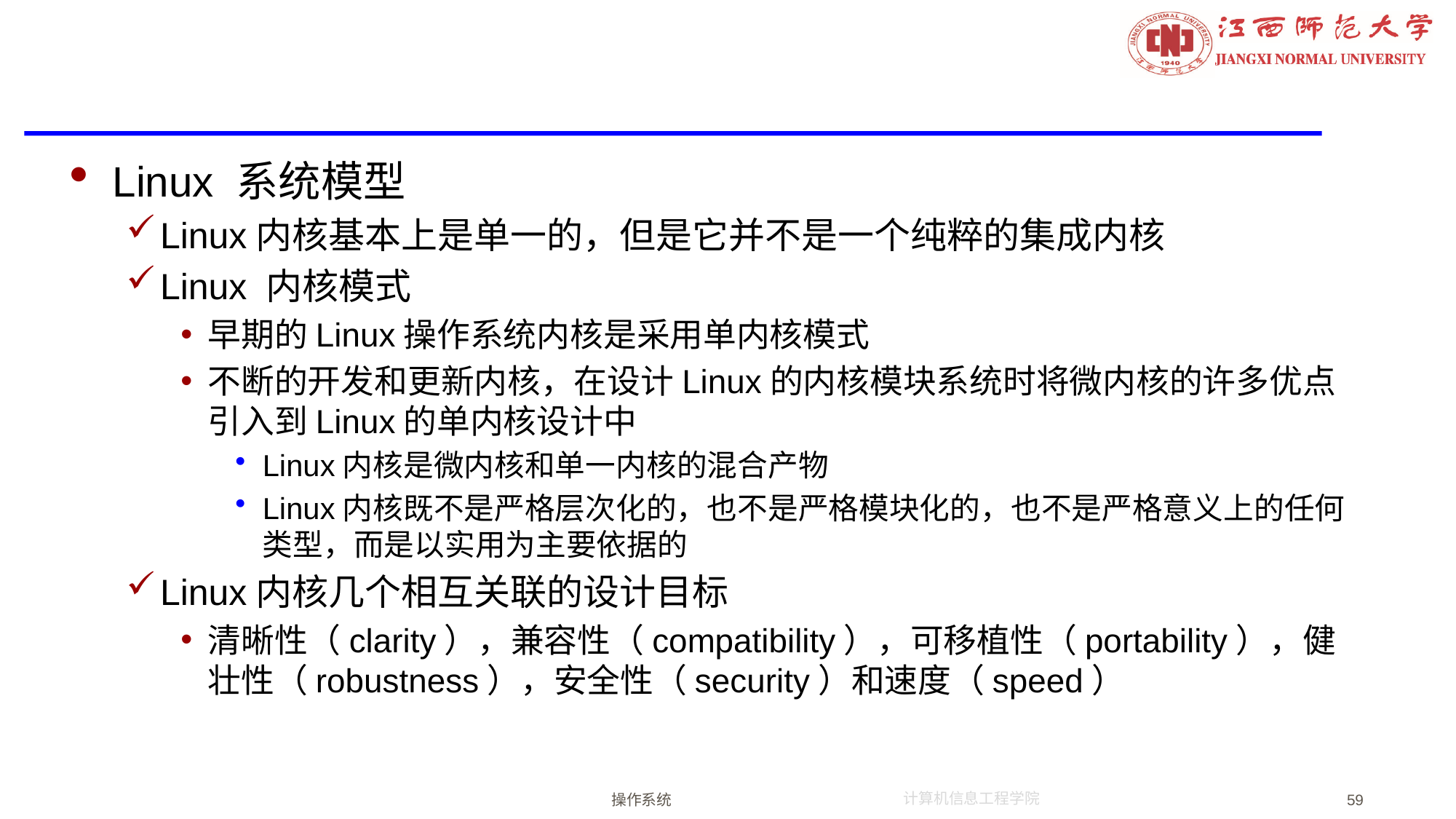

#
Linux 系统模型
Linux内核基本上是单一的，但是它并不是一个纯粹的集成内核
Linux 内核模式
早期的Linux操作系统内核是采用单内核模式
不断的开发和更新内核，在设计Linux的内核模块系统时将微内核的许多优点引入到Linux的单内核设计中
Linux内核是微内核和单一内核的混合产物
Linux内核既不是严格层次化的，也不是严格模块化的，也不是严格意义上的任何类型，而是以实用为主要依据的
Linux内核几个相互关联的设计目标
清晰性（clarity），兼容性（compatibility），可移植性（portability），健壮性（robustness），安全性（security）和速度（speed）

操作系统
59